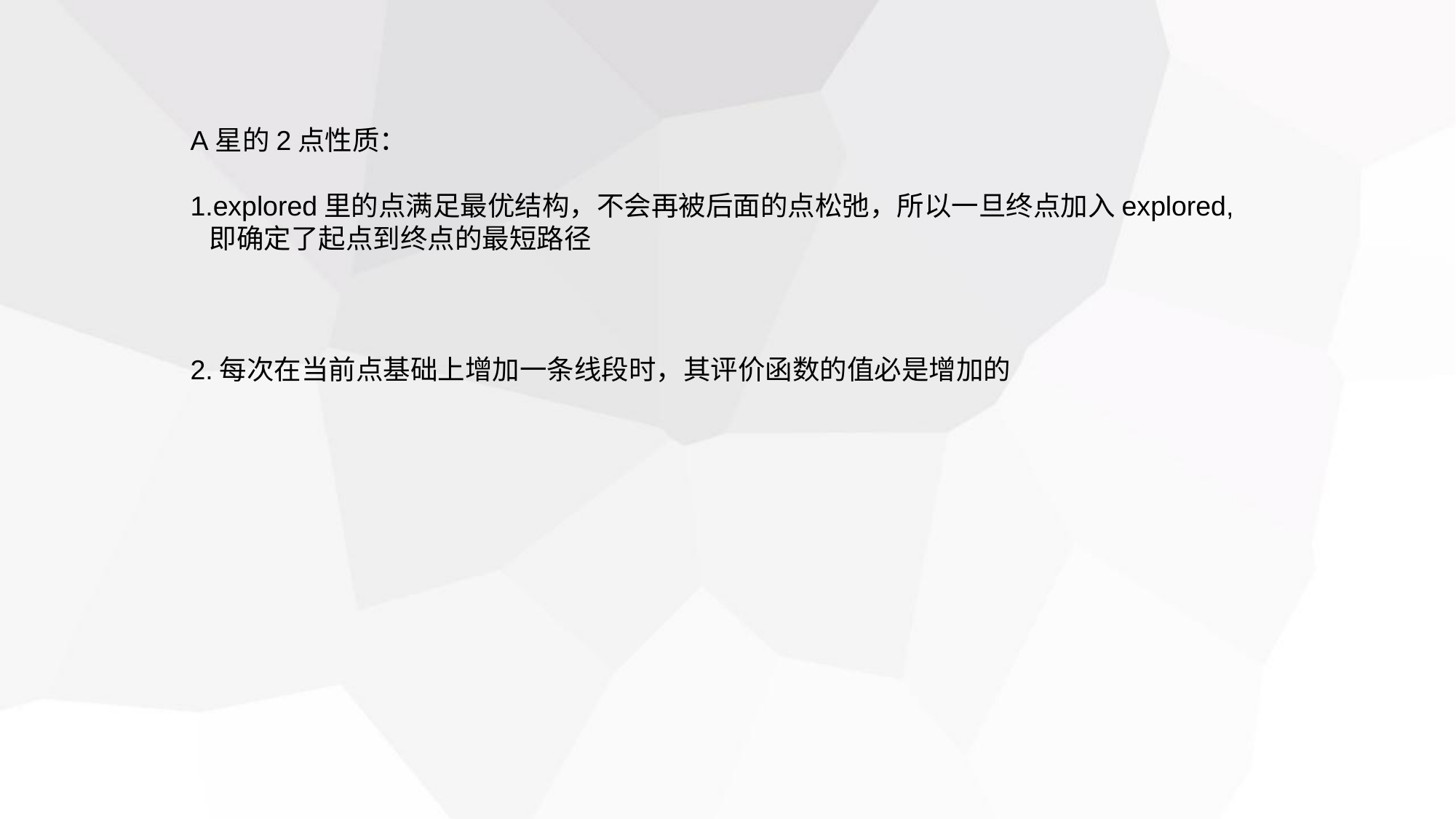

A星的2点性质：

1.explored里的点满足最优结构，不会再被后面的点松弛，所以一旦终点加入explored,
  即确定了起点到终点的最短路径

2.每次在当前点基础上增加一条线段时，其评价函数的值必是增加的